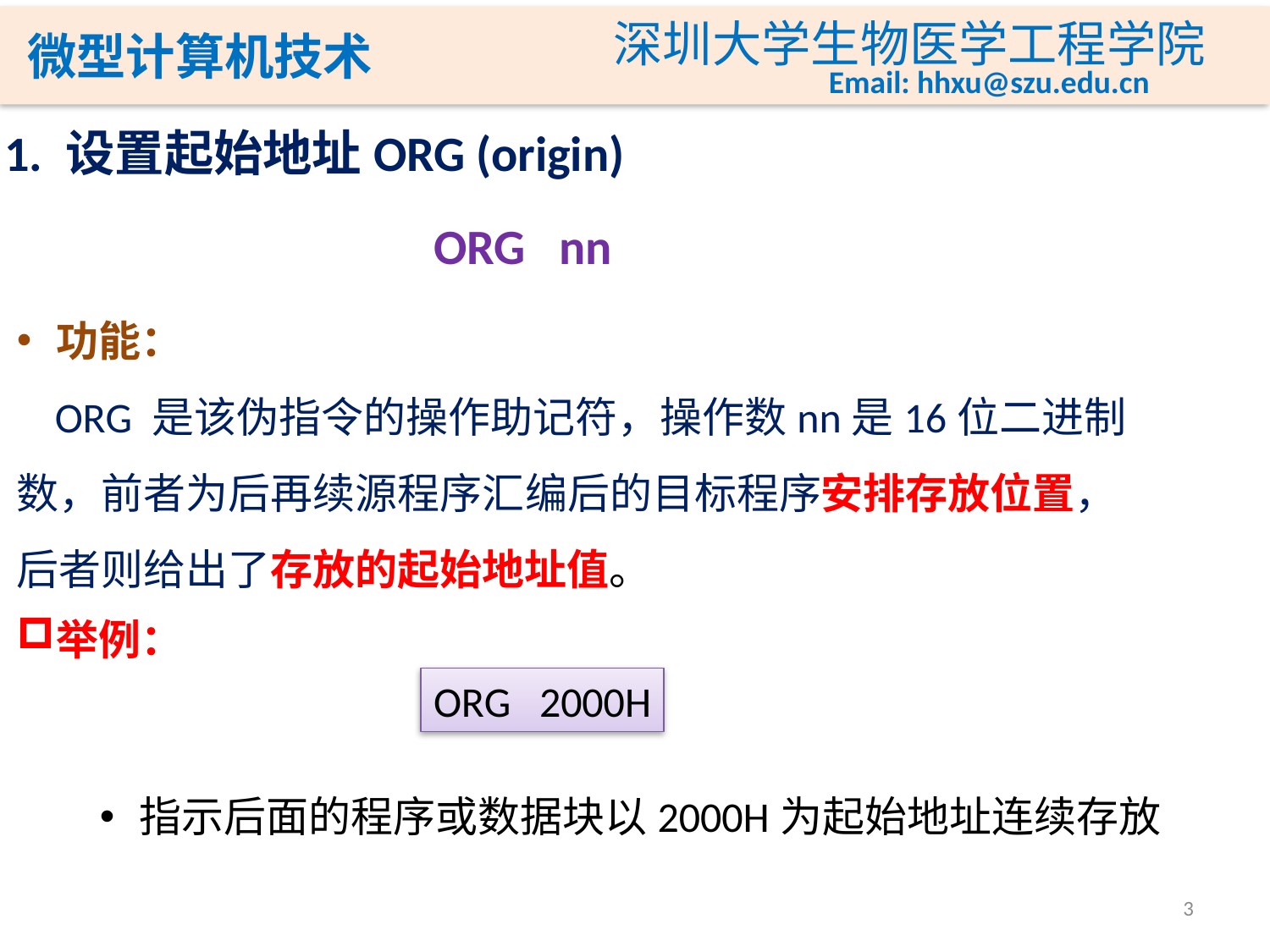

1. 设置起始地址ORG (origin)
ORG   nn
功能：
    ORG 是该伪指令的操作助记符，操作数nn是16位二进制数，前者为后再续源程序汇编后的目标程序安排存放位置，后者则给出了存放的起始地址值。

举例：
ORG   2000H
指示后面的程序或数据块以2000H为起始地址连续存放
3